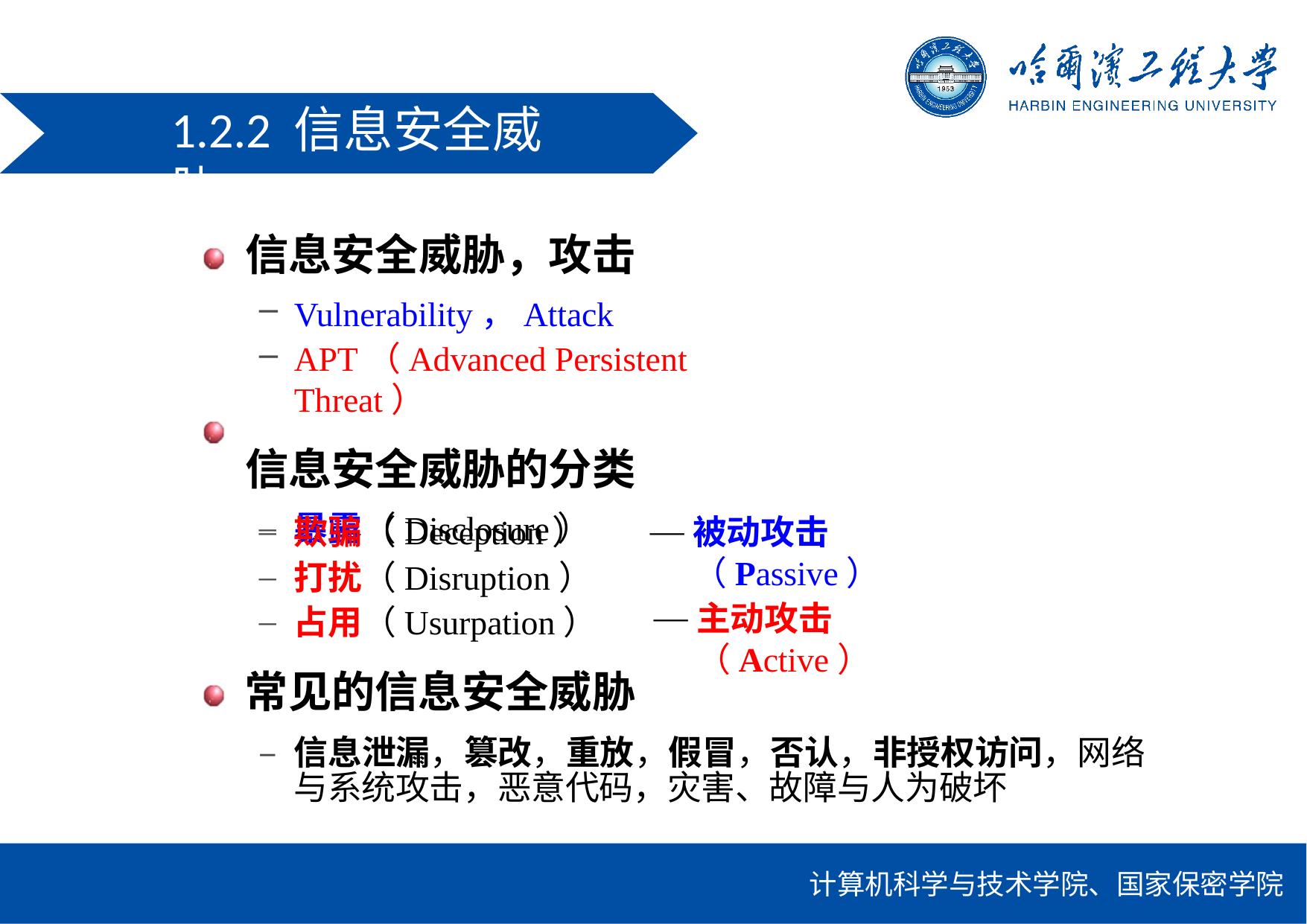

1.2.2 信息安全威胁
信息安全威胁，攻击
Vulnerability，Attack
APT（Advanced Persistent Threat）
信息安全威胁的分类
暴露（Disclosure）

欺骗（Deception）
打扰（Disruption）
占用（Usurpation）
常见的信息安全威胁
被动攻击（Passive）
主动攻击（Active）

–	信息泄漏，篡改，重放，假冒，否认，非授权访问，网络 与系统攻击，恶意代码，灾害、故障与人为破坏